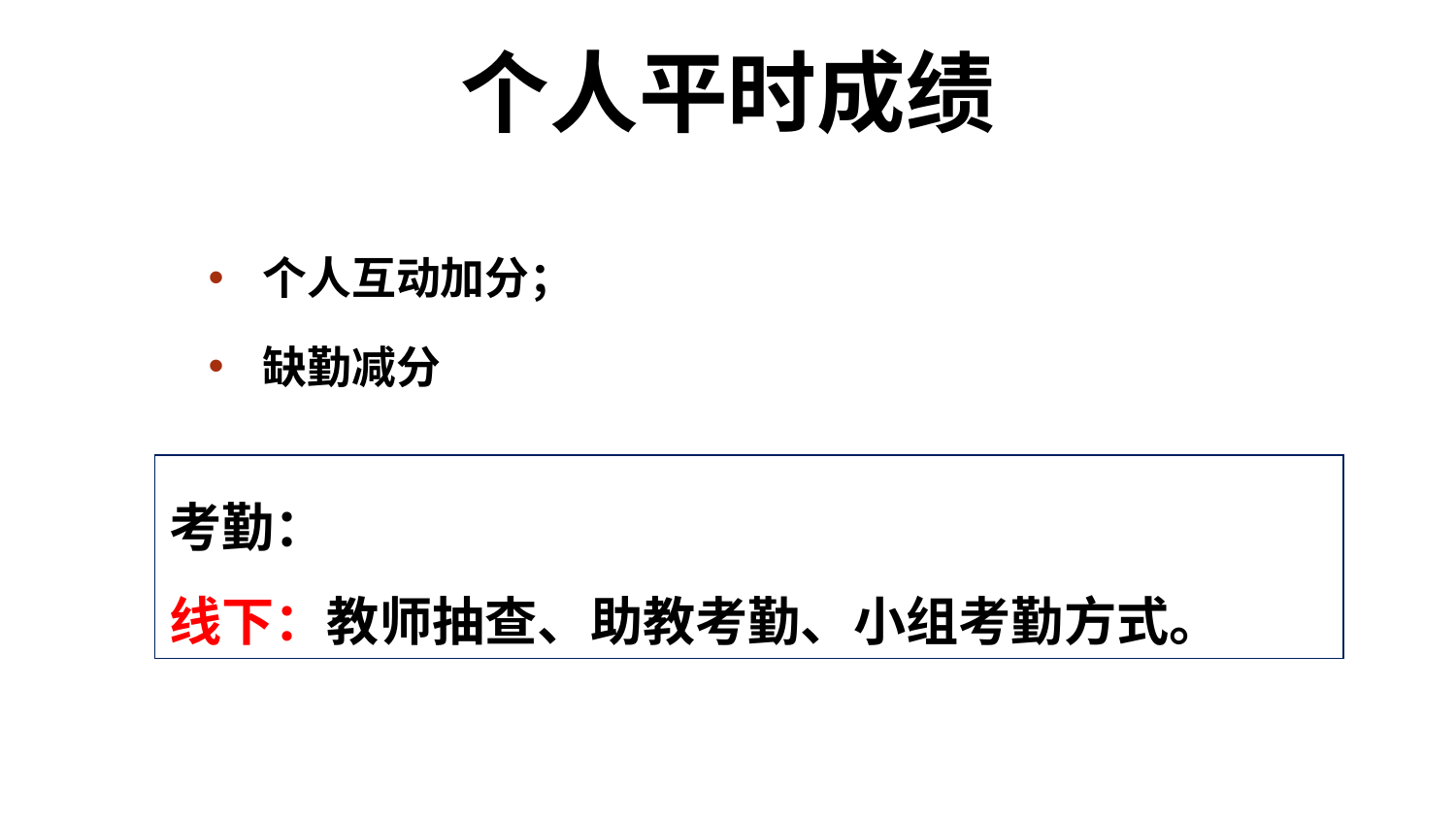

# 个人平时成绩
个人互动加分；
缺勤减分
考勤：
线下：教师抽查、助教考勤、小组考勤方式。